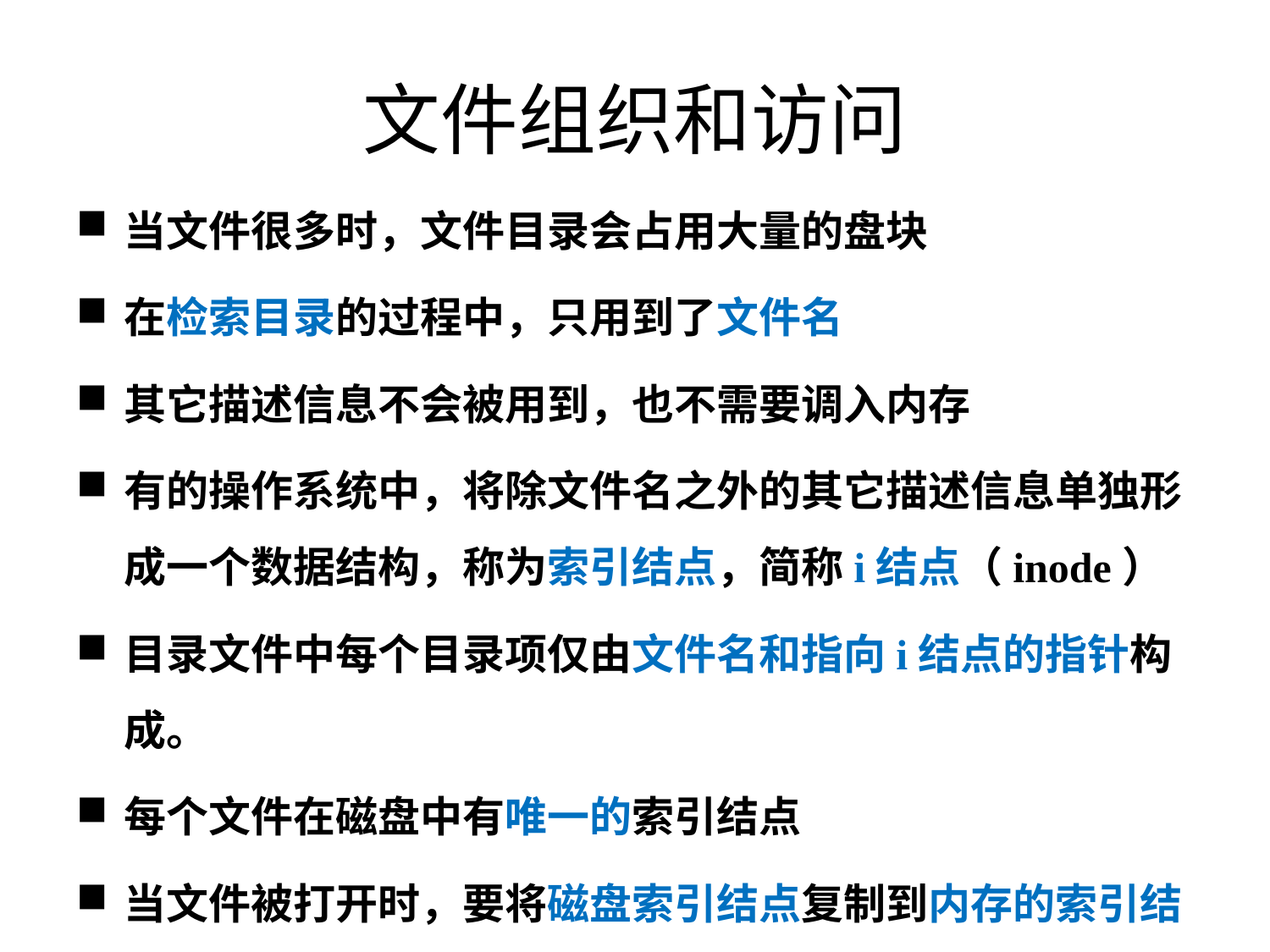

# 文件组织和访问
当文件很多时，文件目录会占用大量的盘块
在检索目录的过程中，只用到了文件名
其它描述信息不会被用到，也不需要调入内存
有的操作系统中，将除文件名之外的其它描述信息单独形成一个数据结构，称为索引结点，简称i结点（inode）
目录文件中每个目录项仅由文件名和指向i结点的指针构成。
每个文件在磁盘中有唯一的索引结点
当文件被打开时，要将磁盘索引结点复制到内存的索引结点中。且有编号、状态、访问计数等信息。